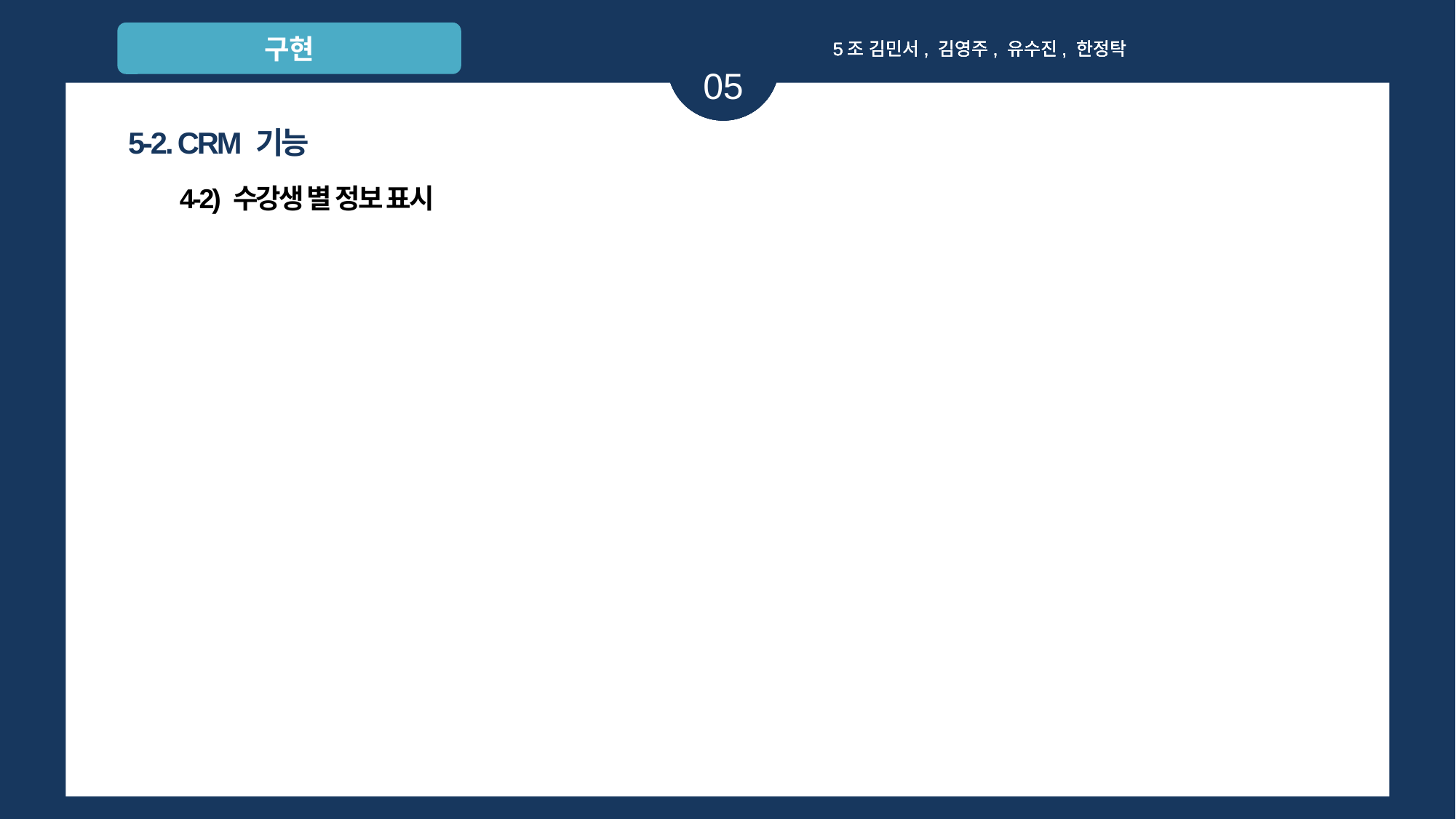

구현
분석
5조 김민서, 김영주, 유수진, 한정탁
5조 김민서, 김영주, 유수진, 한정탁
5조 김민서, 김영주, 유수진, 한정탁
5조 김민서, 김영주, 유수진, 한정탁
05
05
05
05

5-2. CRM 기능
4-2) 수강생 별 정보 표시